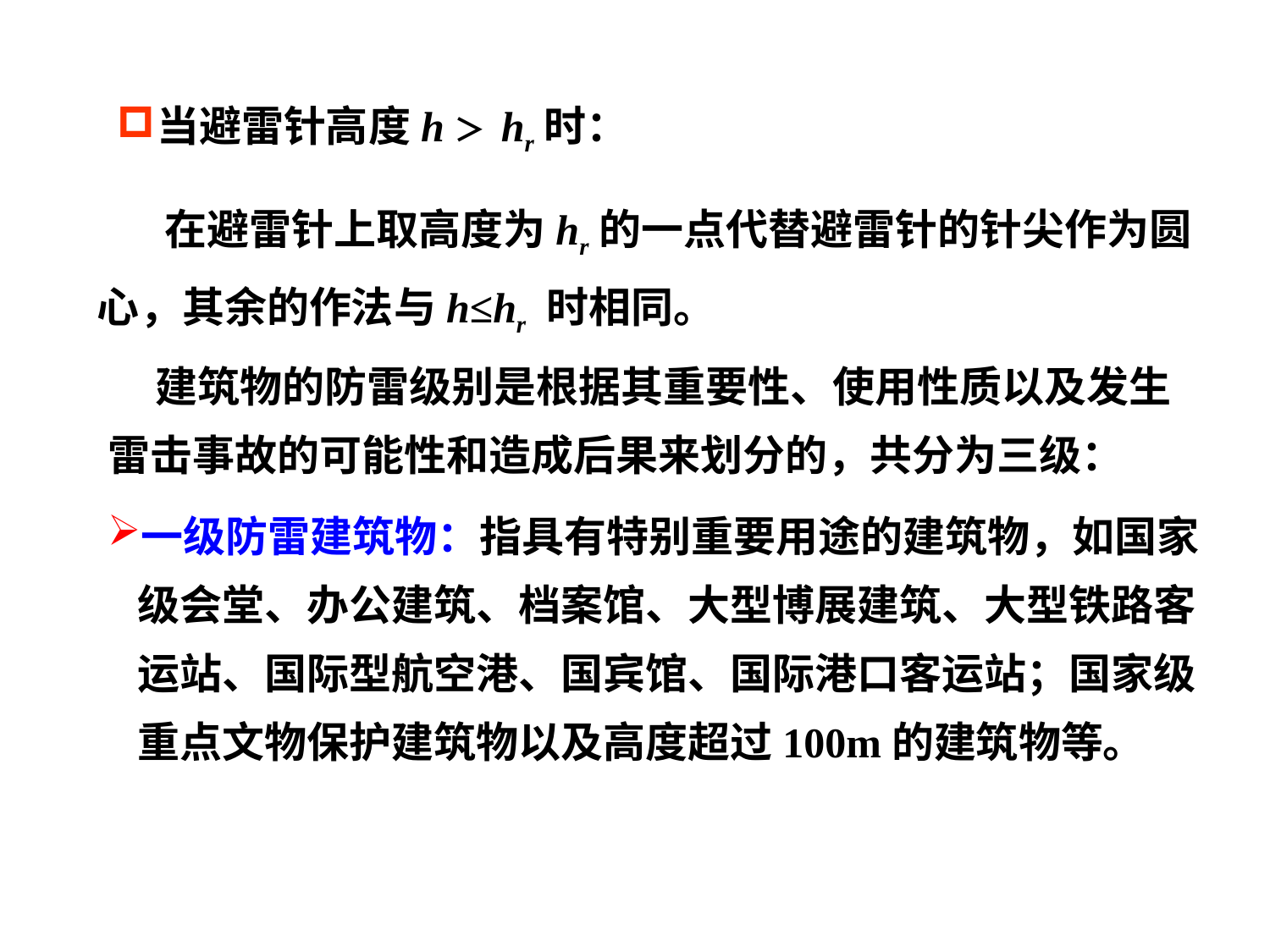

当避雷针高度h＞ hr时：
      在避雷针上取高度为hr的一点代替避雷针的针尖作为圆心，其余的作法与h≤hr 时相同。
    建筑物的防雷级别是根据其重要性、使用性质以及发生雷击事故的可能性和造成后果来划分的，共分为三级：

一级防雷建筑物：指具有特别重要用途的建筑物，如国家级会堂、办公建筑、档案馆、大型博展建筑、大型铁路客运站、国际型航空港、国宾馆、国际港口客运站；国家级重点文物保护建筑物以及高度超过100m的建筑物等。